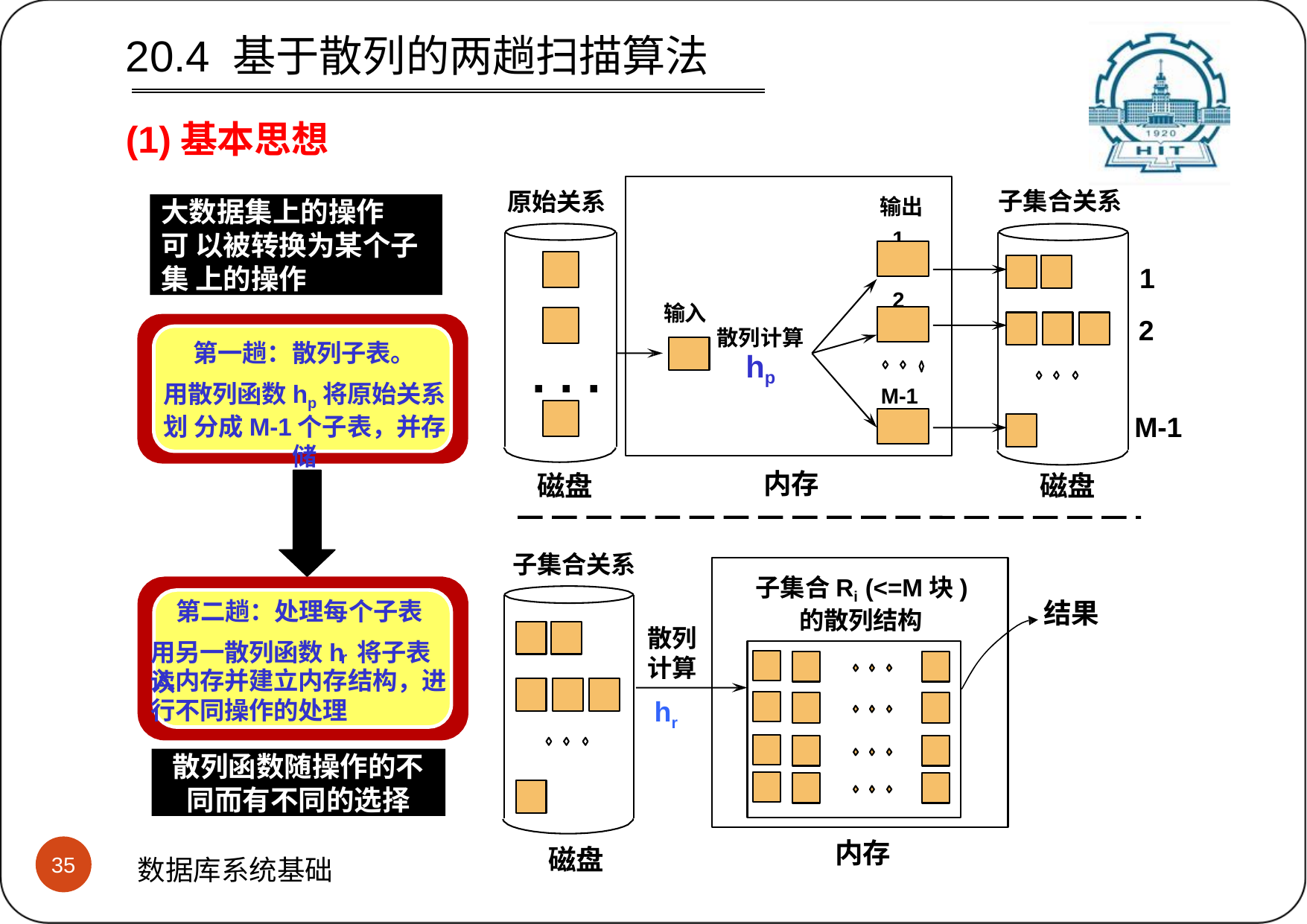

# 20.4 基于散列的两趟扫描算法
(1)基本思想

子集合关系
原始关系
输出 1
大数据集上的操作	可 以被转换为某个子集 上的操作

1
2

2
输入

散列计算
hp

第一趟：散列子表。
用散列函数hp将原始关系划 分成M-1个子表，并存储

. . .

M-1

M-1

内存
磁盘
磁盘

子集合关系

子集合Ri (<=M块) 的散列结构

结果
第二趟：处理每个子表

散列 计算
hr
用另一散列函数h 将子表读

r
入内存并建立内存结构，进
行不同操作的处理

散列函数随操作的不 同而有不同的选择

内存
磁盘